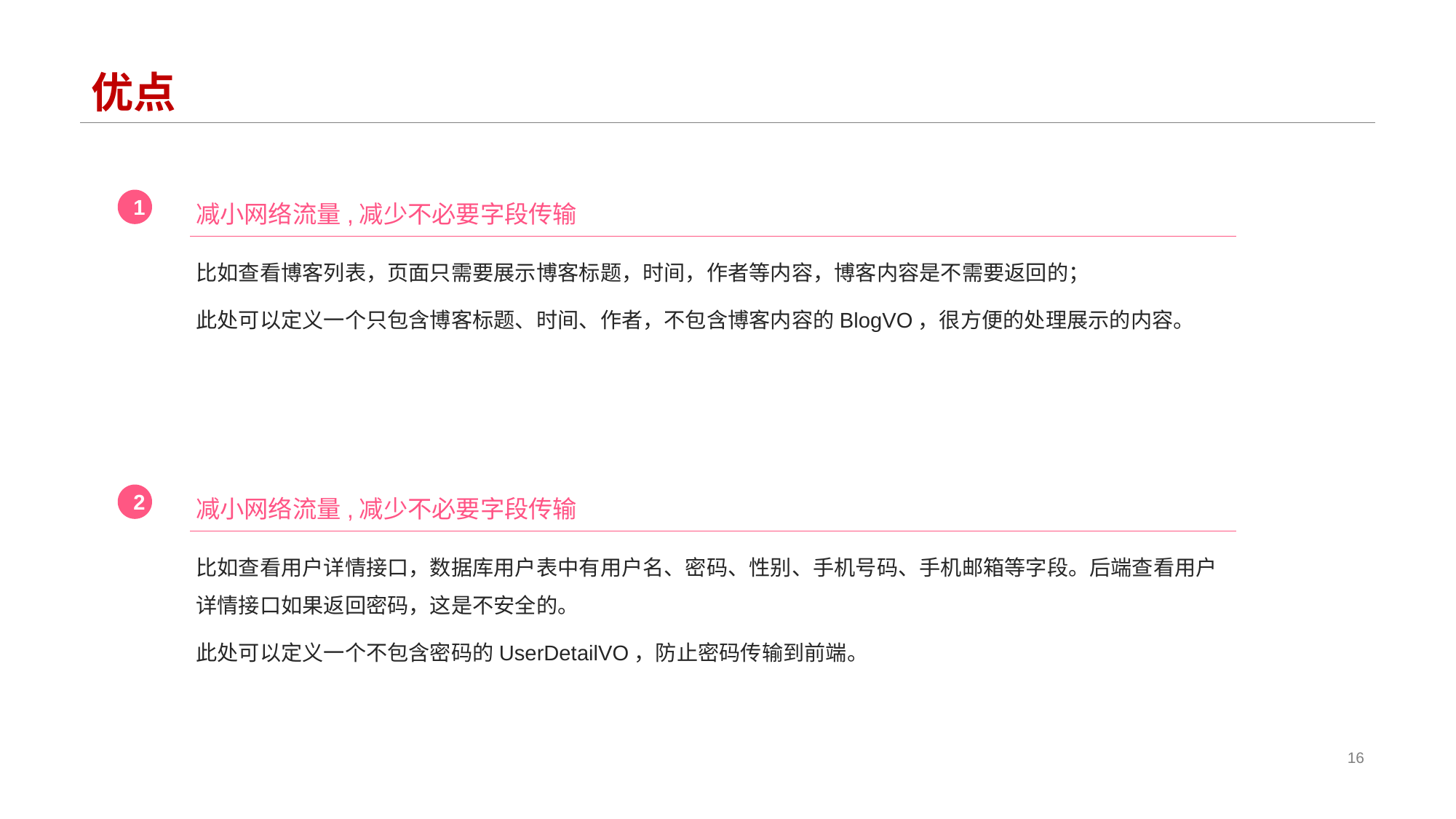

# 优点
减小网络流量,减少不必要字段传输
1
比如查看博客列表，页面只需要展示博客标题，时间，作者等内容，博客内容是不需要返回的；
此处可以定义一个只包含博客标题、时间、作者，不包含博客内容的BlogVO，很方便的处理展示的内容。
减小网络流量,减少不必要字段传输
2
比如查看用户详情接口，数据库用户表中有用户名、密码、性别、手机号码、手机邮箱等字段。后端查看用户详情接口如果返回密码，这是不安全的。
此处可以定义一个不包含密码的UserDetailVO，防止密码传输到前端。
16